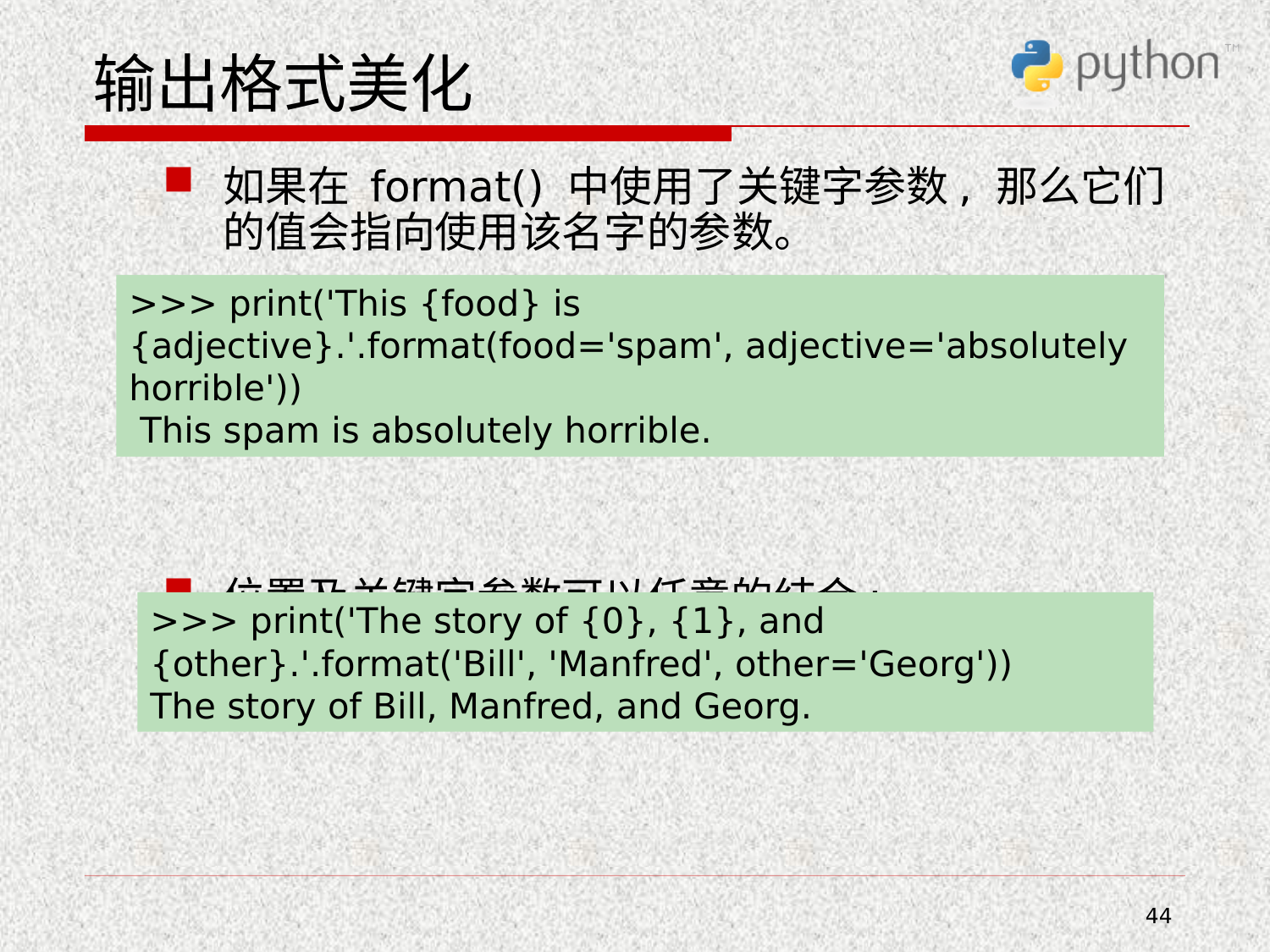

# 输出格式美化
如果在 format() 中使用了关键字参数, 那么它们的值会指向使用该名字的参数。

位置及关键字参数可以任意的结合:

>>> print('This {food} is {adjective}.'.format(food='spam', adjective='absolutely horrible'))
 This spam is absolutely horrible.
>>> print('The story of {0}, {1}, and {other}.'.format('Bill', 'Manfred', other='Georg'))
The story of Bill, Manfred, and Georg.
44